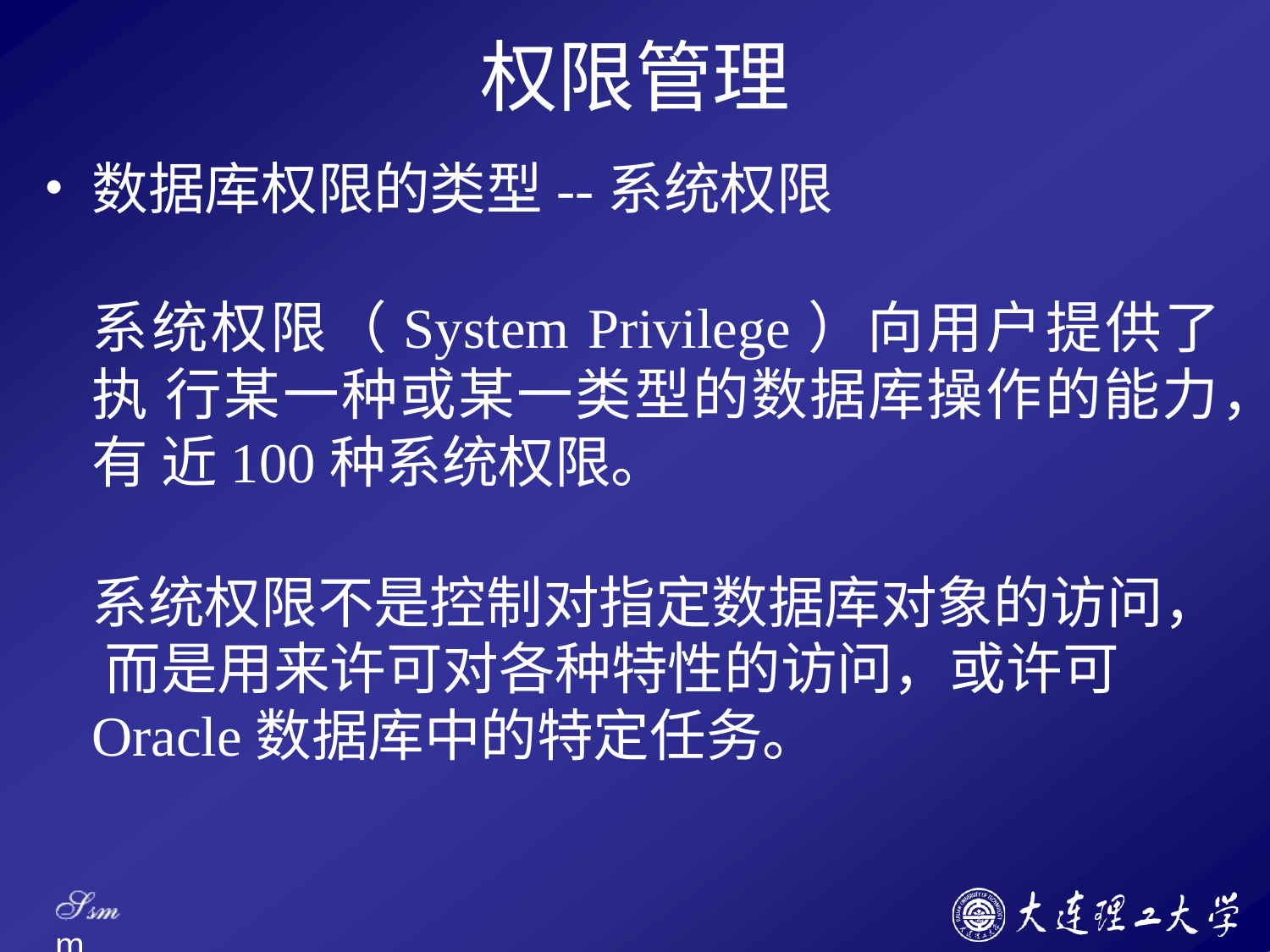

# 权限管理
数据库权限的类型--系统权限

系统权限（System Privilege）向用户提供了执 行某一种或某一类型的数据库操作的能力，有 近100种系统权限。

系统权限不是控制对指定数据库对象的访问，  而是用来许可对各种特性的访问，或许可 Oracle数据库中的特定任务。

Ssm